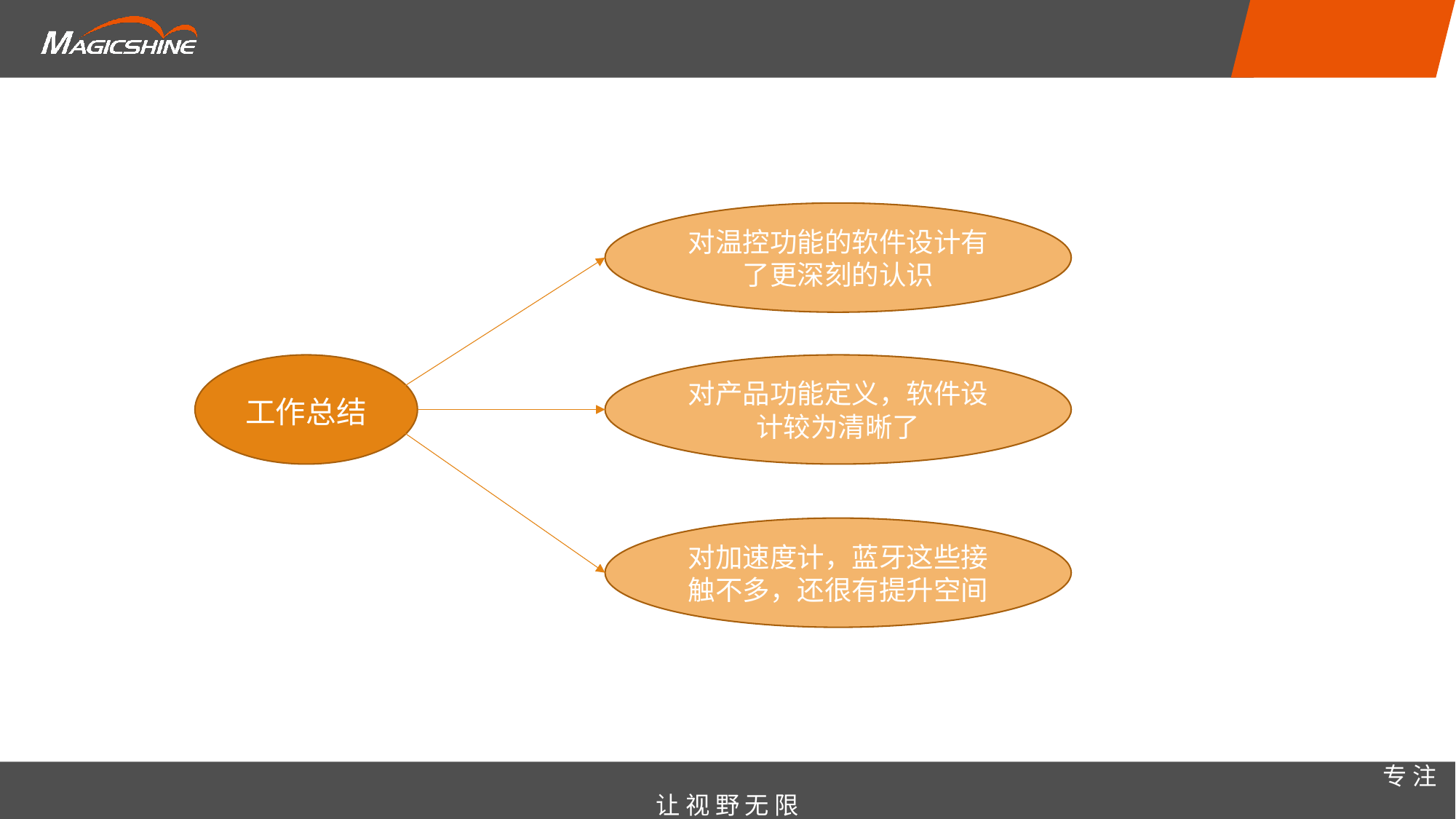

对温控功能的软件设计有了更深刻的认识

工作总结

对产品功能定义，软件设计较为清晰了
对加速度计，蓝牙这些接触不多，还很有提升空间